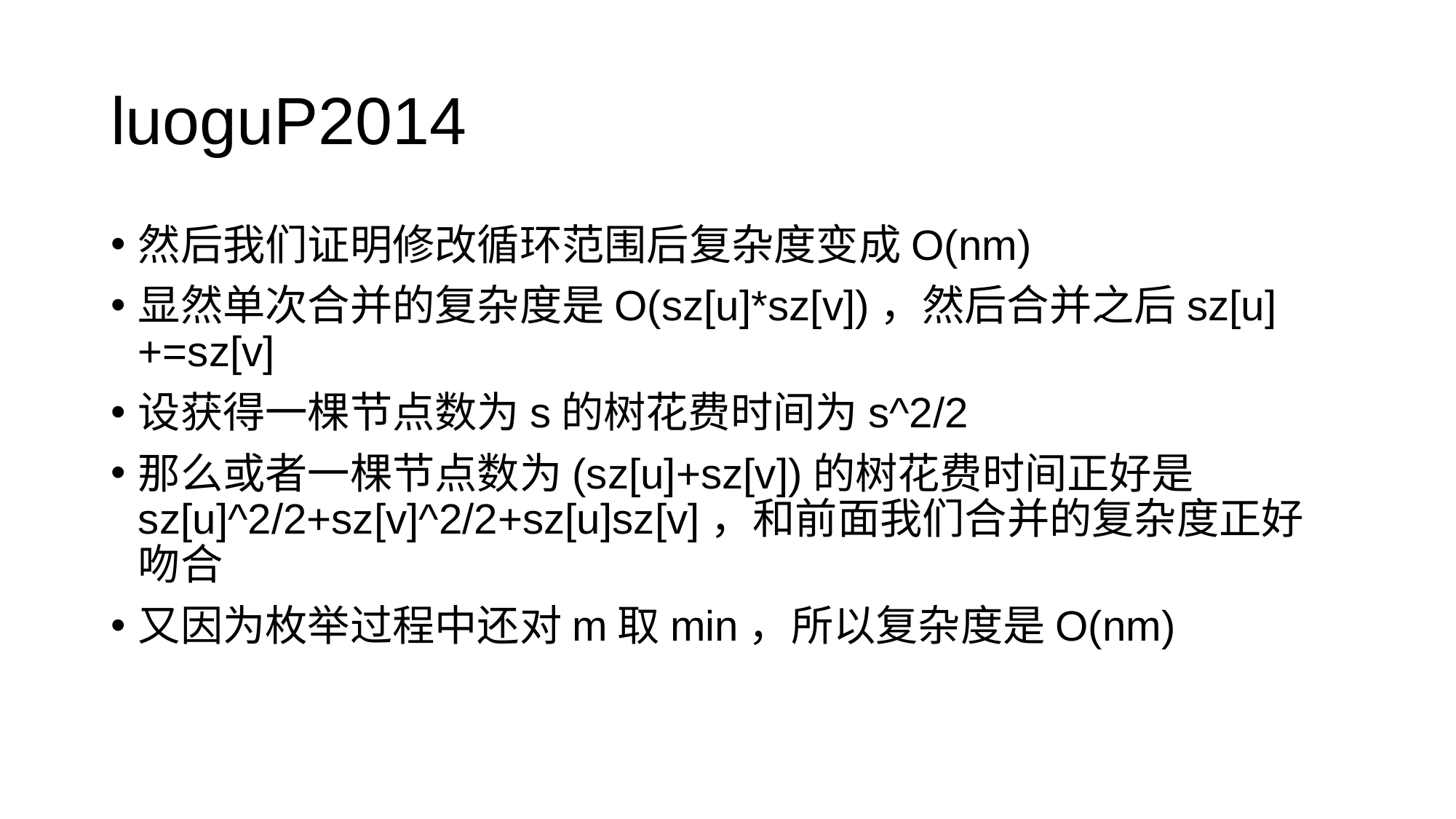

# luoguP2014
然后我们证明修改循环范围后复杂度变成O(nm)
显然单次合并的复杂度是O(sz[u]*sz[v])，然后合并之后sz[u]+=sz[v]
设获得一棵节点数为s的树花费时间为s^2/2
那么或者一棵节点数为(sz[u]+sz[v])的树花费时间正好是sz[u]^2/2+sz[v]^2/2+sz[u]sz[v]，和前面我们合并的复杂度正好吻合
又因为枚举过程中还对m取min，所以复杂度是O(nm)